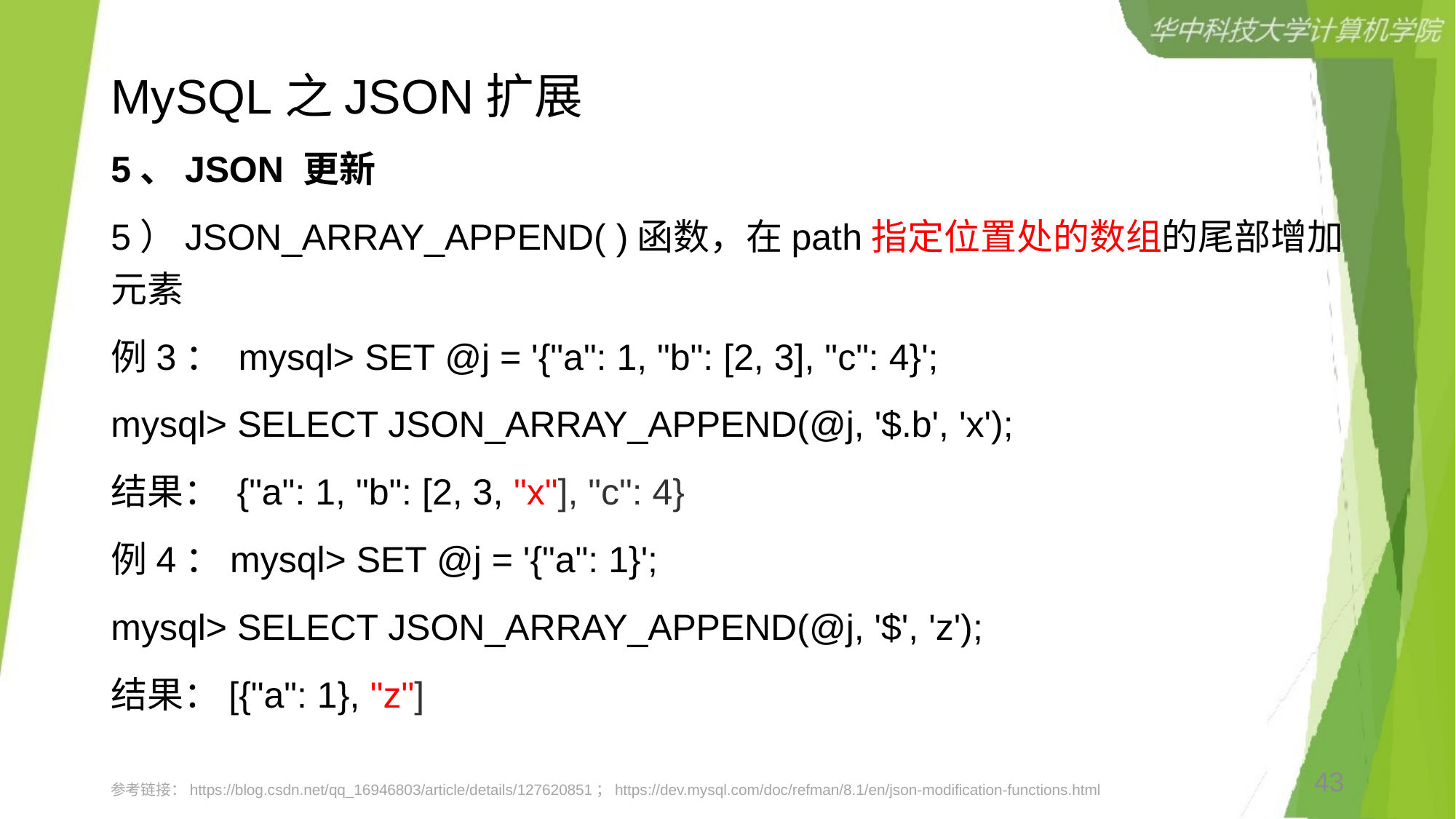

# MySQL之JSON扩展
5、JSON 更新
5）JSON_ARRAY_APPEND( )函数，在path指定位置处的数组的尾部增加元素
例3： mysql> SET @j = '{"a": 1, "b": [2, 3], "c": 4}';
mysql> SELECT JSON_ARRAY_APPEND(@j, '$.b', 'x');
结果： {"a": 1, "b": [2, 3, "x"], "c": 4}
例4：mysql> SET @j = '{"a": 1}';
mysql> SELECT JSON_ARRAY_APPEND(@j, '$', 'z');
结果：[{"a": 1}, "z"]
43
参考链接：https://blog.csdn.net/qq_16946803/article/details/127620851；https://dev.mysql.com/doc/refman/8.1/en/json-modification-functions.html